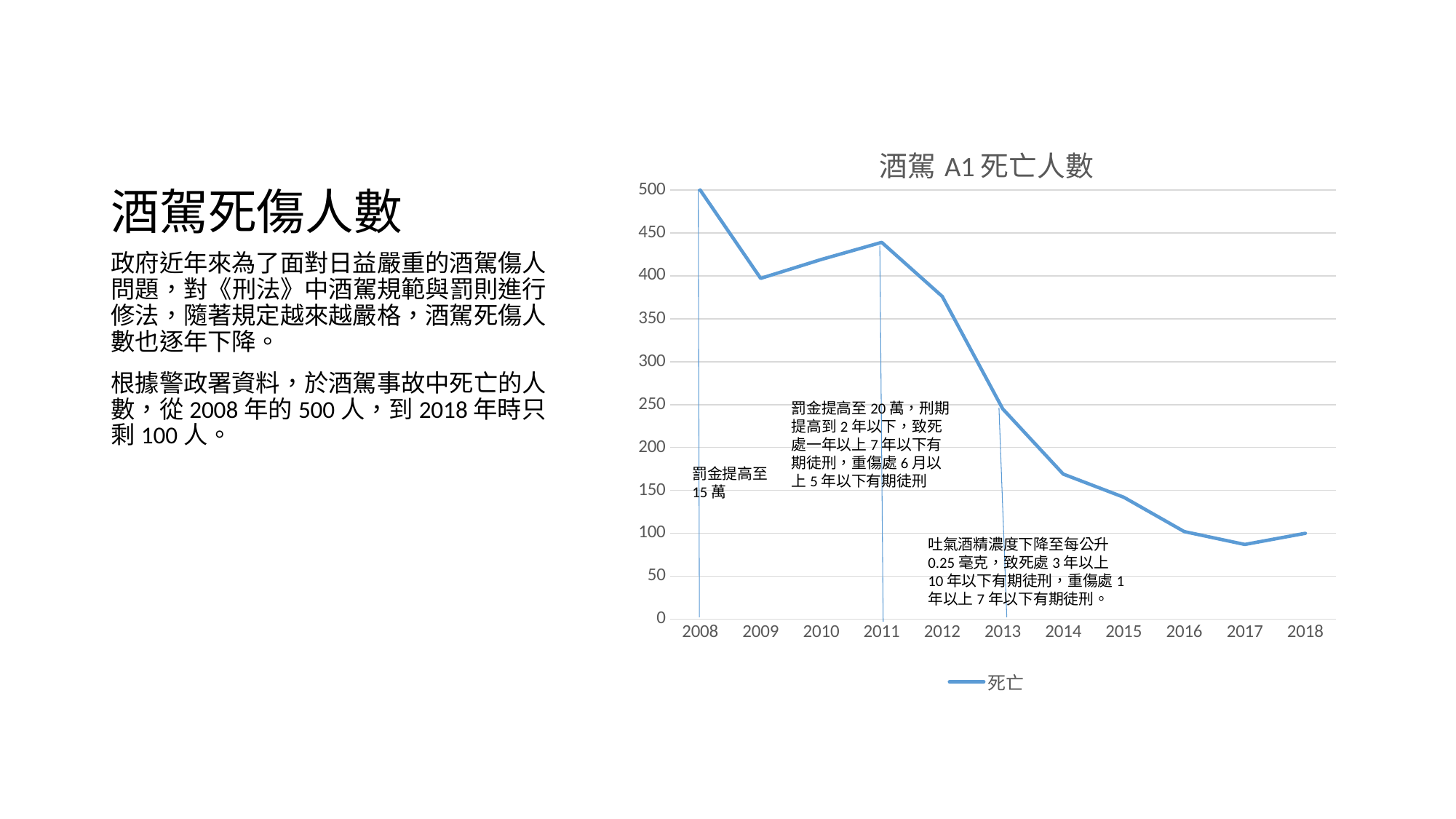

# 酒駕死傷人數

### Chart: 酒駕A1死亡人數

| Category | 死亡 |
|---|---|
| 2008 | 500.0 |
| 2009 | 397.0 |
| 2010 | 419.0 |
| 2011 | 439.0 |
| 2012 | 376.0 |
| 2013 | 245.0 |
| 2014 | 169.0 |
| 2015 | 142.0 |
| 2016 | 102.0 |
| 2017 | 87.0 |
| 2018 | 100.0 |
政府近年來為了面對日益嚴重的酒駕傷人問題，對《刑法》中酒駕規範與罰則進行修法，隨著規定越來越嚴格，酒駕死傷人數也逐年下降。
根據警政署資料，於酒駕事故中死亡的人數，從2008年的500人，到2018年時只剩100人。
罰金提高至20萬，刑期提高到2年以下，致死處一年以上7年以下有期徒刑，重傷處6月以上5年以下有期徒刑
罰金提高至15萬
吐氣酒精濃度下降至每公升0.25毫克，致死處3年以上10年以下有期徒刑，重傷處1年以上7年以下有期徒刑。